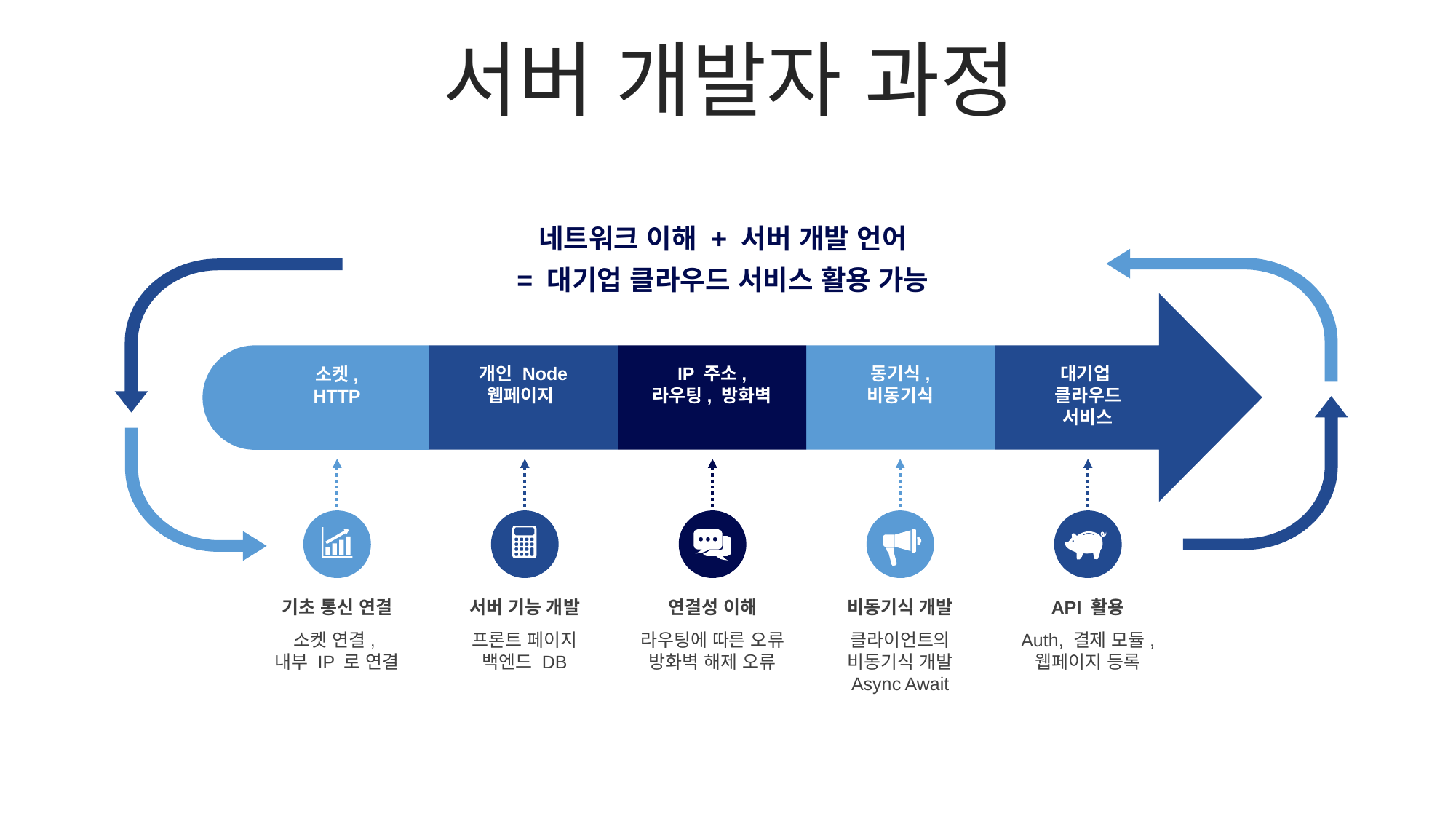

서버 개발자 과정
네트워크 이해 + 서버 개발 언어
= 대기업 클라우드 서비스 활용 가능

개인 Node 웹페이지
IP 주소, 라우팅, 방화벽
동기식,
비동기식
대기업
클라우드
서비스
소켓,
HTTP

기초 통신 연결
소켓 연결,
내부 IP 로 연결
서버 기능 개발
프론트 페이지
백엔드 DB
연결성 이해
라우팅에 따른 오류
방화벽 해제 오류
비동기식 개발
클라이언트의
비동기식 개발
Async Await
API 활용
Auth, 결제 모듈,
웹페이지 등록